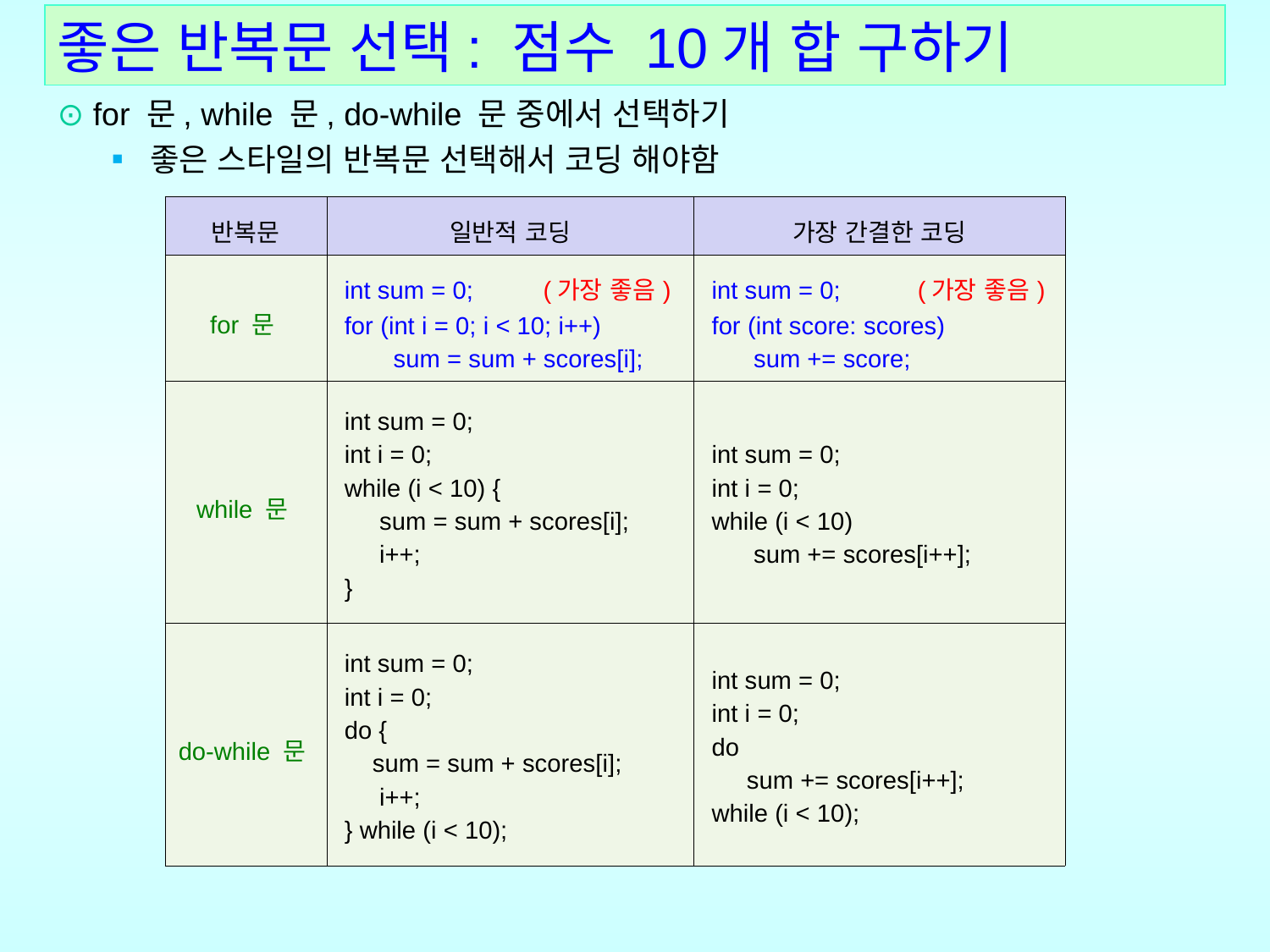

좋은 반복문 선택: 점수 10개 합 구하기
⊙ for 문, while 문, do-while 문 중에서 선택하기
     ▪ 좋은 스타일의 반복문 선택해서 코딩 해야함
| 반복문 | 일반적 코딩 | 가장 간결한 코딩 |
| --- | --- | --- |
| for 문 | int sum = 0; (가장 좋음) for (int i = 0; i < 10; i++) sum = sum + scores[i]; | int sum = 0; (가장 좋음) for (int score: scores) sum += score; |
| while 문 | int sum = 0; int i = 0; while (i < 10) { sum = sum + scores[i]; i++; } | int sum = 0; int i = 0; while (i < 10) sum += scores[i++]; |
| do-while 문 | int sum = 0; int i = 0; do { sum = sum + scores[i]; i++; } while (i < 10); | int sum = 0; int i = 0; do sum += scores[i++]; while (i < 10); |